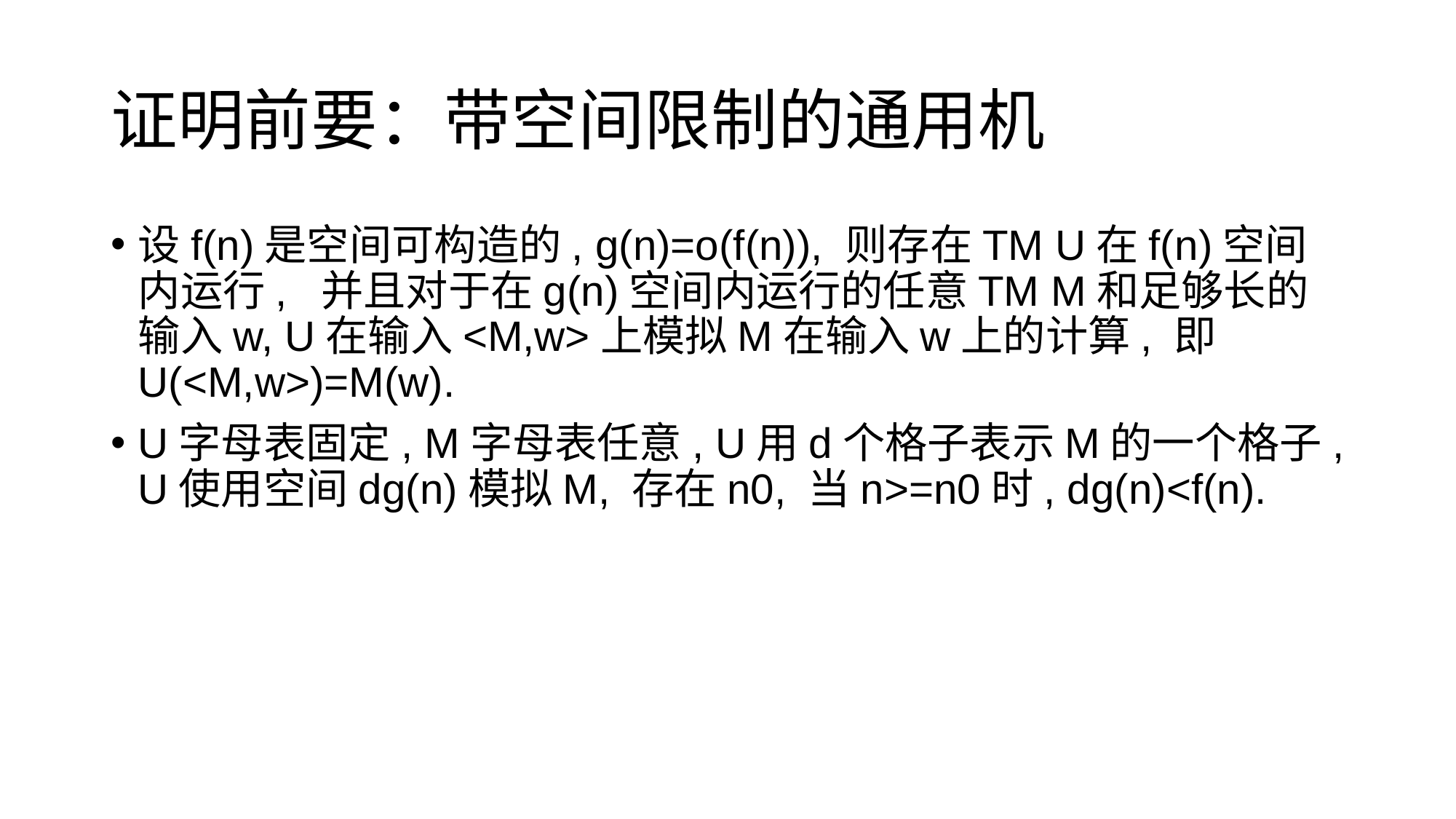

# 证明前要：带空间限制的通用机
设f(n)是空间可构造的, g(n)=o(f(n)), 则存在TM U在f(n)空间内运行,  并且对于在g(n)空间内运行的任意TM M和足够长的输入w, U在输入<M,w>上模拟M在输入w上的计算, 即U(<M,w>)=M(w).
U字母表固定, M字母表任意, U用d个格子表示M的一个格子, U使用空间dg(n)模拟M, 存在n0, 当n>=n0时, dg(n)<f(n).